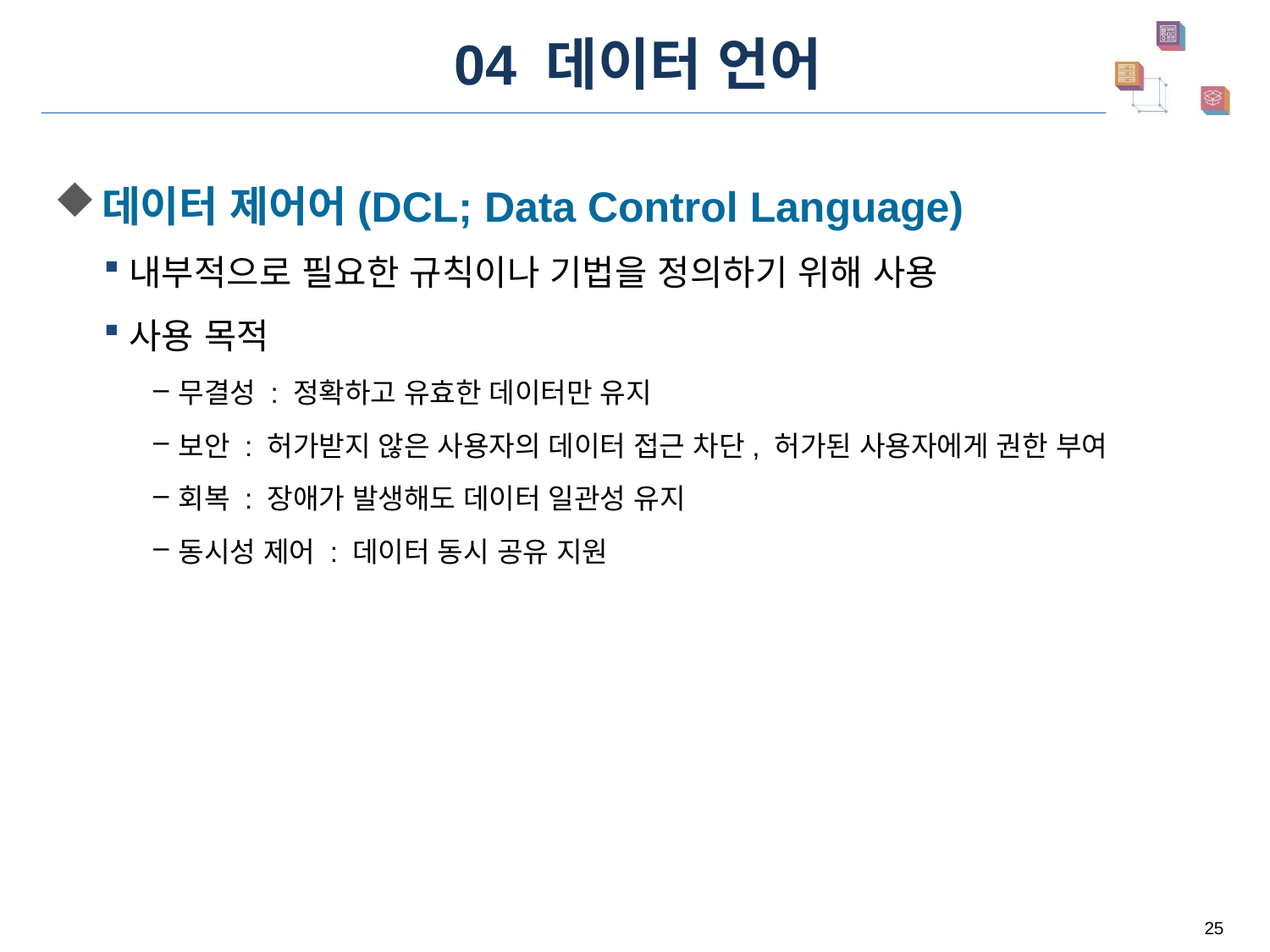

# 04 데이터 언어
데이터 제어어(DCL; Data Control Language)
내부적으로 필요한 규칙이나 기법을 정의하기 위해 사용
사용 목적
무결성 : 정확하고 유효한 데이터만 유지
보안 : 허가받지 않은 사용자의 데이터 접근 차단, 허가된 사용자에게 권한 부여
회복 : 장애가 발생해도 데이터 일관성 유지
동시성 제어 : 데이터 동시 공유 지원